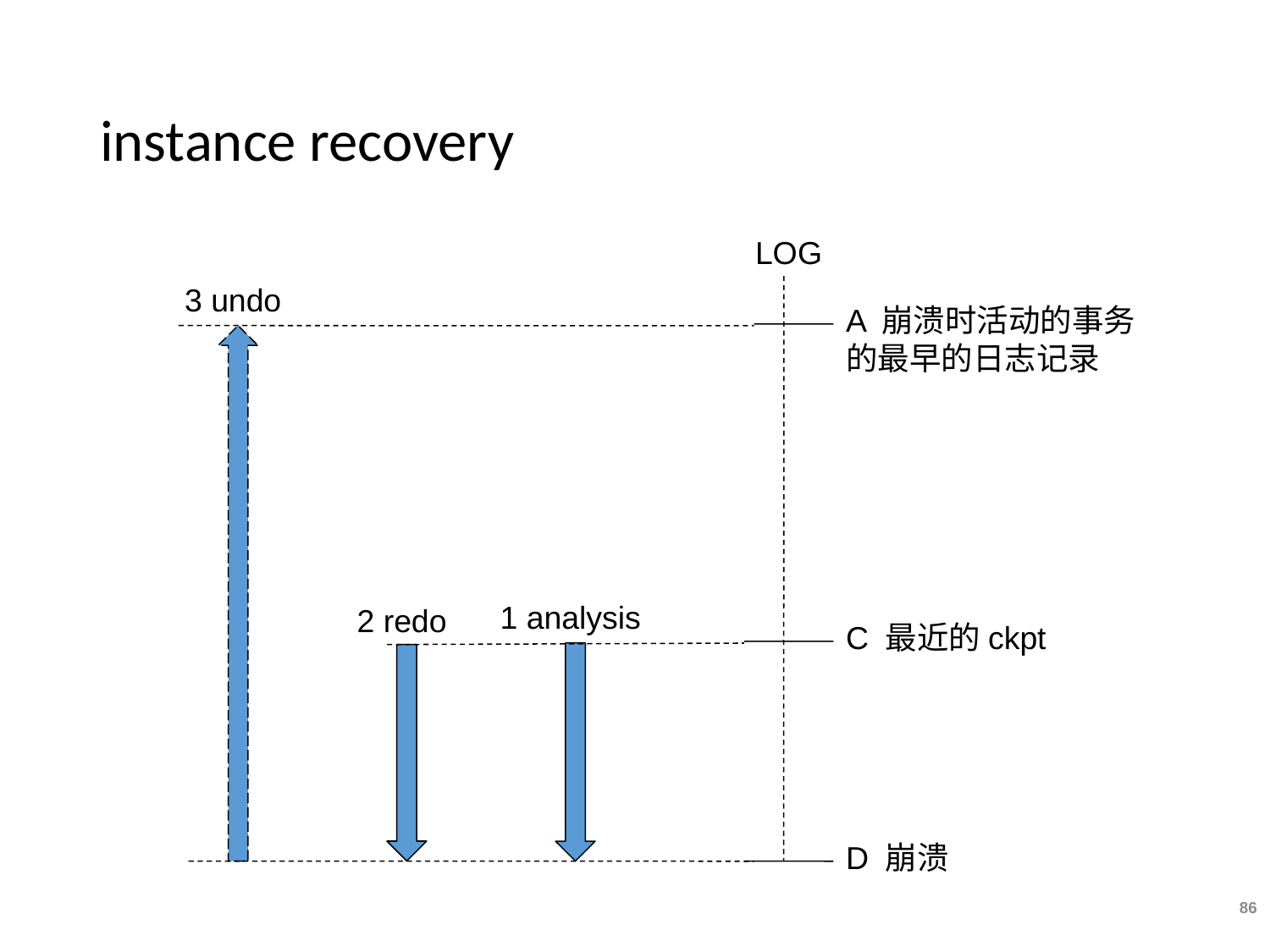

# instance recovery
LOG

3 undo
A 崩溃时活动的事务的最早的日志记录

1 analysis
2 redo
C 最近的ckpt

D 崩溃

86